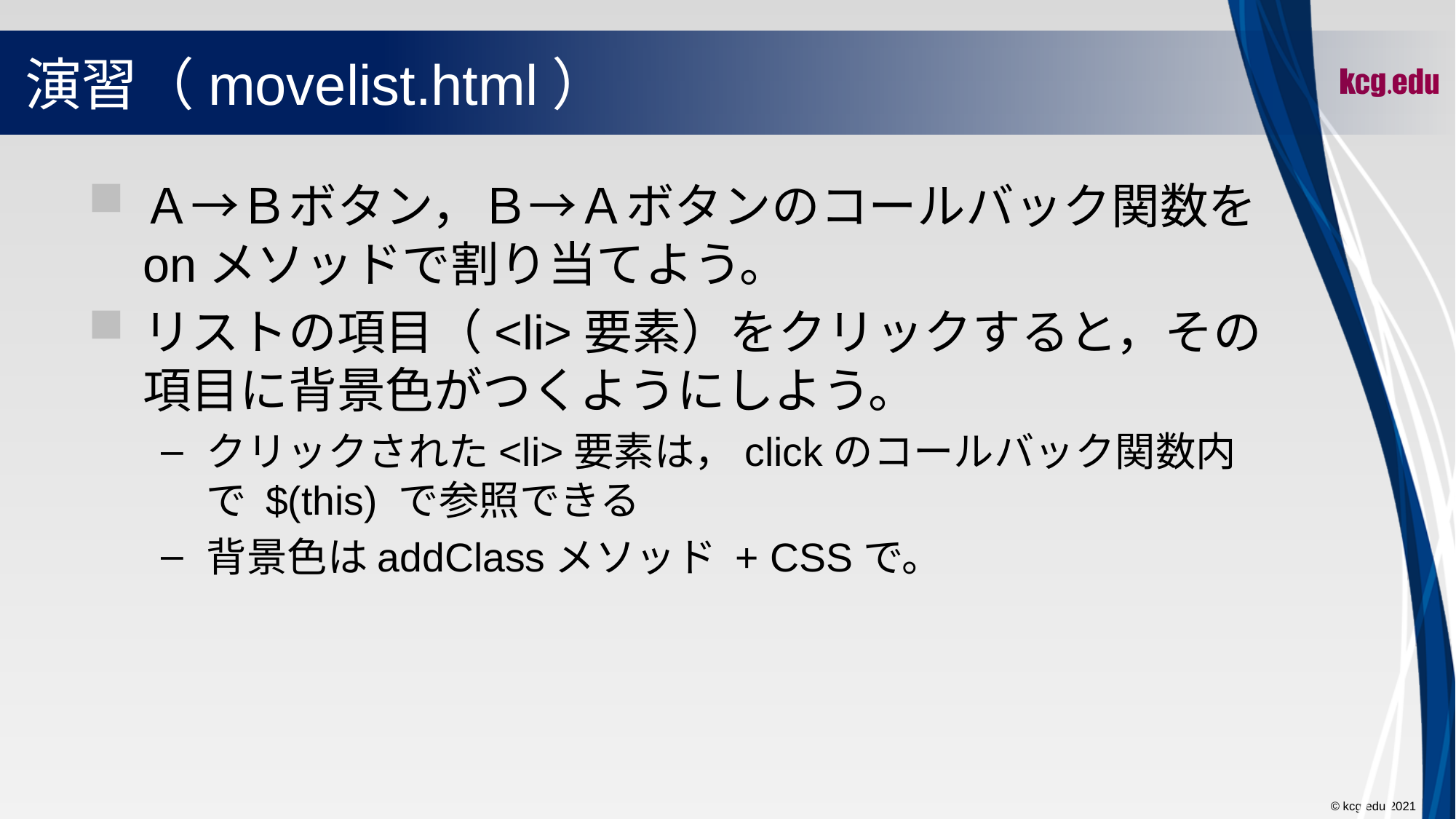

# 演習（movelist.html）
Ａ→Ｂボタン，Ｂ→Ａボタンのコールバック関数を onメソッドで割り当てよう。
リストの項目（<li>要素）をクリックすると，その項目に背景色がつくようにしよう。
クリックされた<li>要素は，clickのコールバック関数内で $(this) で参照できる
背景色はaddClassメソッド + CSSで。